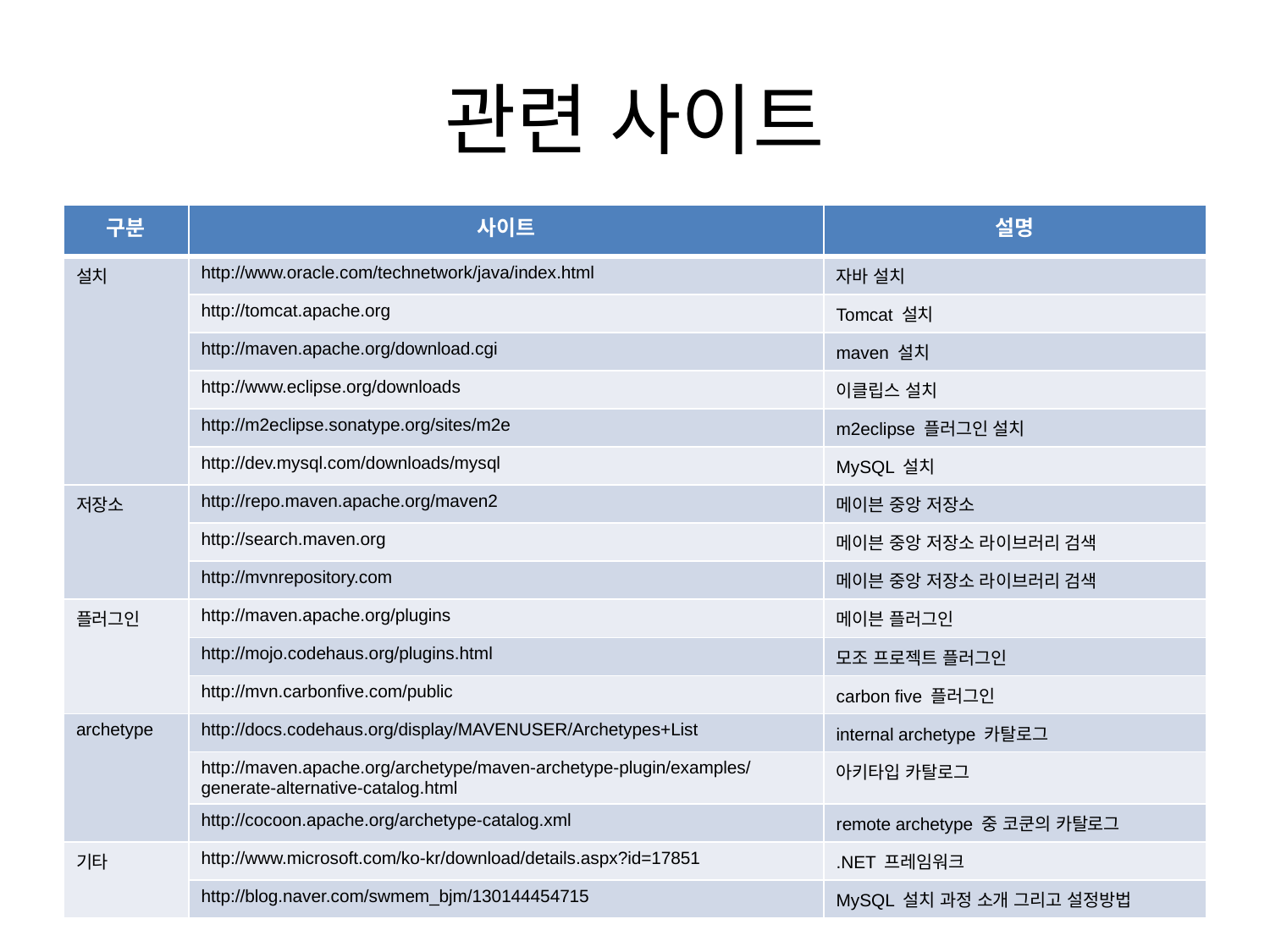

# 관련 사이트
| 구분 | 사이트 | 설명 |
| --- | --- | --- |
| 설치 | http://www.oracle.com/technetwork/java/index.html | 자바 설치 |
|  | http://tomcat.apache.org | Tomcat 설치 |
|  | http://maven.apache.org/download.cgi | maven 설치 |
|  | http://www.eclipse.org/downloads | 이클립스 설치 |
|  | http://m2eclipse.sonatype.org/sites/m2e | m2eclipse 플러그인 설치 |
|  | http://dev.mysql.com/downloads/mysql | MySQL 설치 |
| 저장소 | http://repo.maven.apache.org/maven2 | 메이븐 중앙 저장소 |
|  | http://search.maven.org | 메이븐 중앙 저장소 라이브러리 검색 |
|  | http://mvnrepository.com | 메이븐 중앙 저장소 라이브러리 검색 |
| 플러그인 | http://maven.apache.org/plugins | 메이븐 플러그인 |
|  | http://mojo.codehaus.org/plugins.html | 모조 프로젝트 플러그인 |
|  | http://mvn.carbonfive.com/public | carbon five 플러그인 |
| archetype | http://docs.codehaus.org/display/MAVENUSER/Archetypes+List | internal archetype 카탈로그 |
|  | http://maven.apache.org/archetype/maven-archetype-plugin/examples/generate-alternative-catalog.html | 아키타입 카탈로그 |
|  | http://cocoon.apache.org/archetype-catalog.xml | remote archetype 중 코쿤의 카탈로그 |
| 기타 | http://www.microsoft.com/ko-kr/download/details.aspx?id=17851 | .NET 프레임워크 |
|  | http://blog.naver.com/swmem\_bjm/130144454715 | MySQL 설치 과정 소개 그리고 설정방법 |